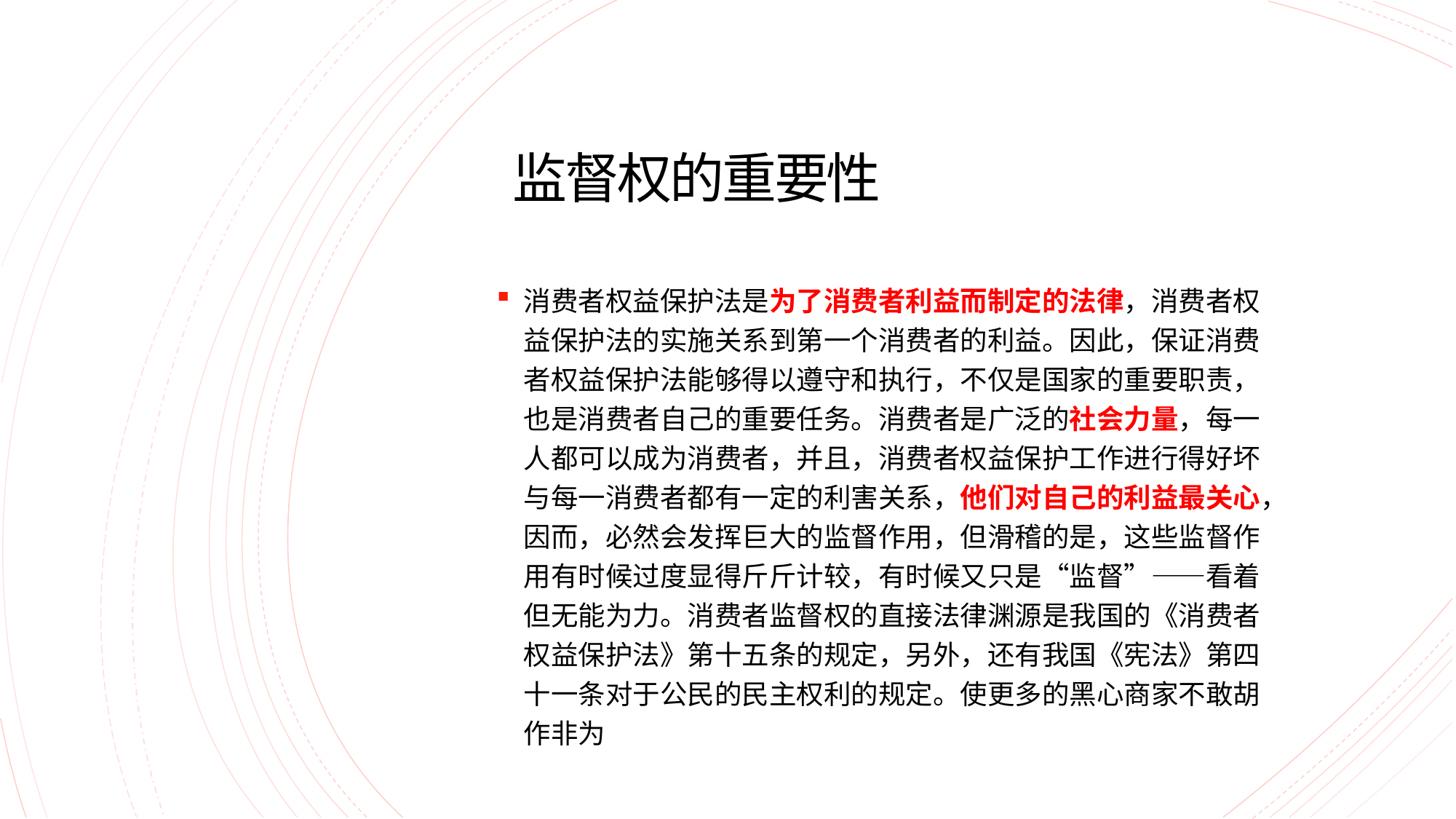

# 监督权的重要性
消费者权益保护法是为了消费者利益而制定的法律，消费者权益保护法的实施关系到第一个消费者的利益。因此，保证消费者权益保护法能够得以遵守和执行，不仅是国家的重要职责，也是消费者自己的重要任务。消费者是广泛的社会力量，每一人都可以成为消费者，并且，消费者权益保护工作进行得好坏与每一消费者都有一定的利害关系，他们对自己的利益最关心，因而，必然会发挥巨大的监督作用，但滑稽的是，这些监督作用有时候过度显得斤斤计较，有时候又只是“监督”——看着但无能为力。消费者监督权的直接法律渊源是我国的《消费者权益保护法》第十五条的规定，另外，还有我国《宪法》第四十一条对于公民的民主权利的规定。使更多的黑心商家不敢胡作非为